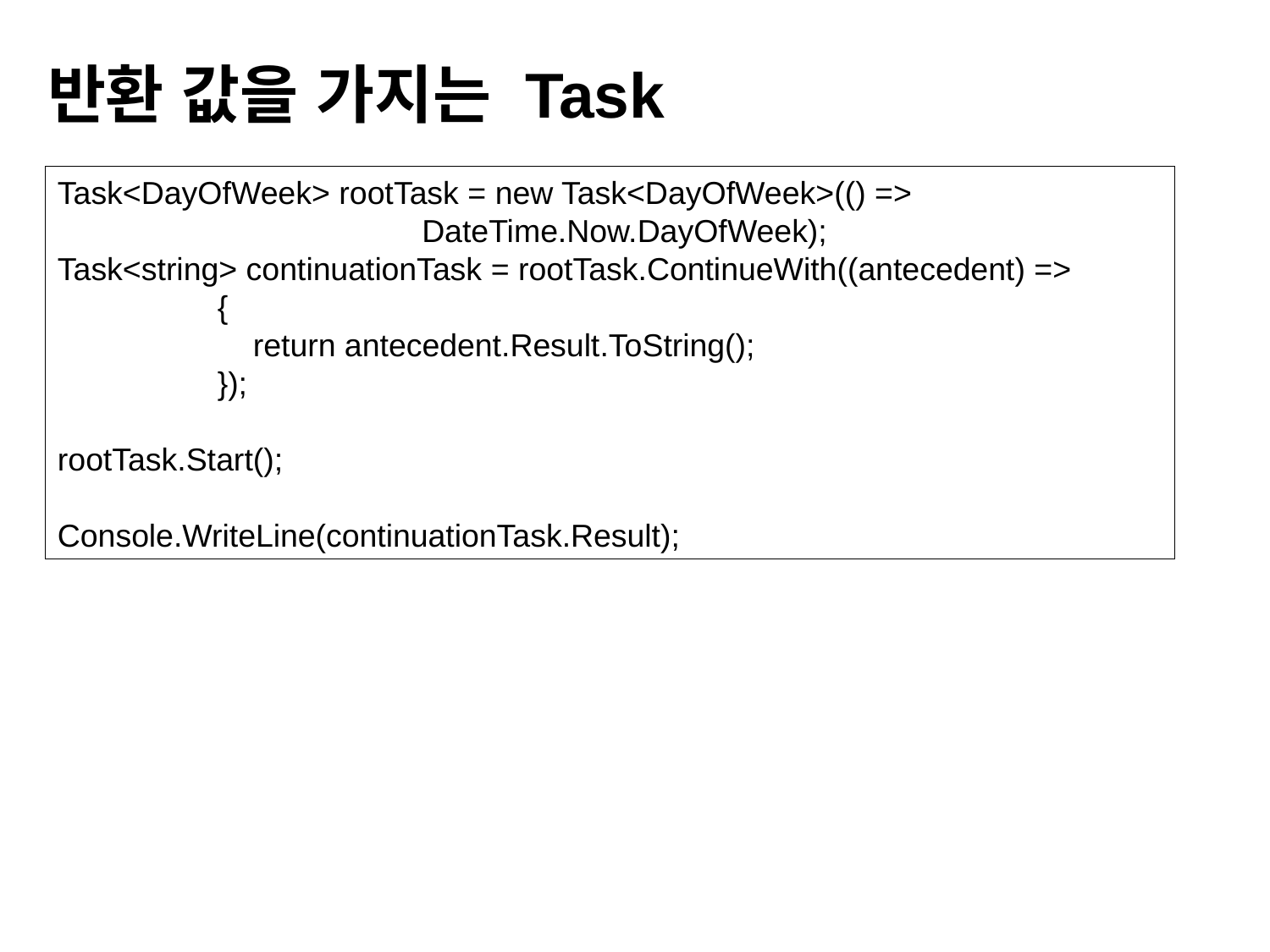

반환 값을 가지는 Task
Task<DayOfWeek> rootTask = new Task<DayOfWeek>(() =>
                                         DateTime.Now.DayOfWeek);
Task<string> continuationTask = rootTask.ContinueWith((antecedent) =>
                  {
                      return antecedent.Result.ToString();
                  });

rootTask.Start();

Console.WriteLine(continuationTask.Result);